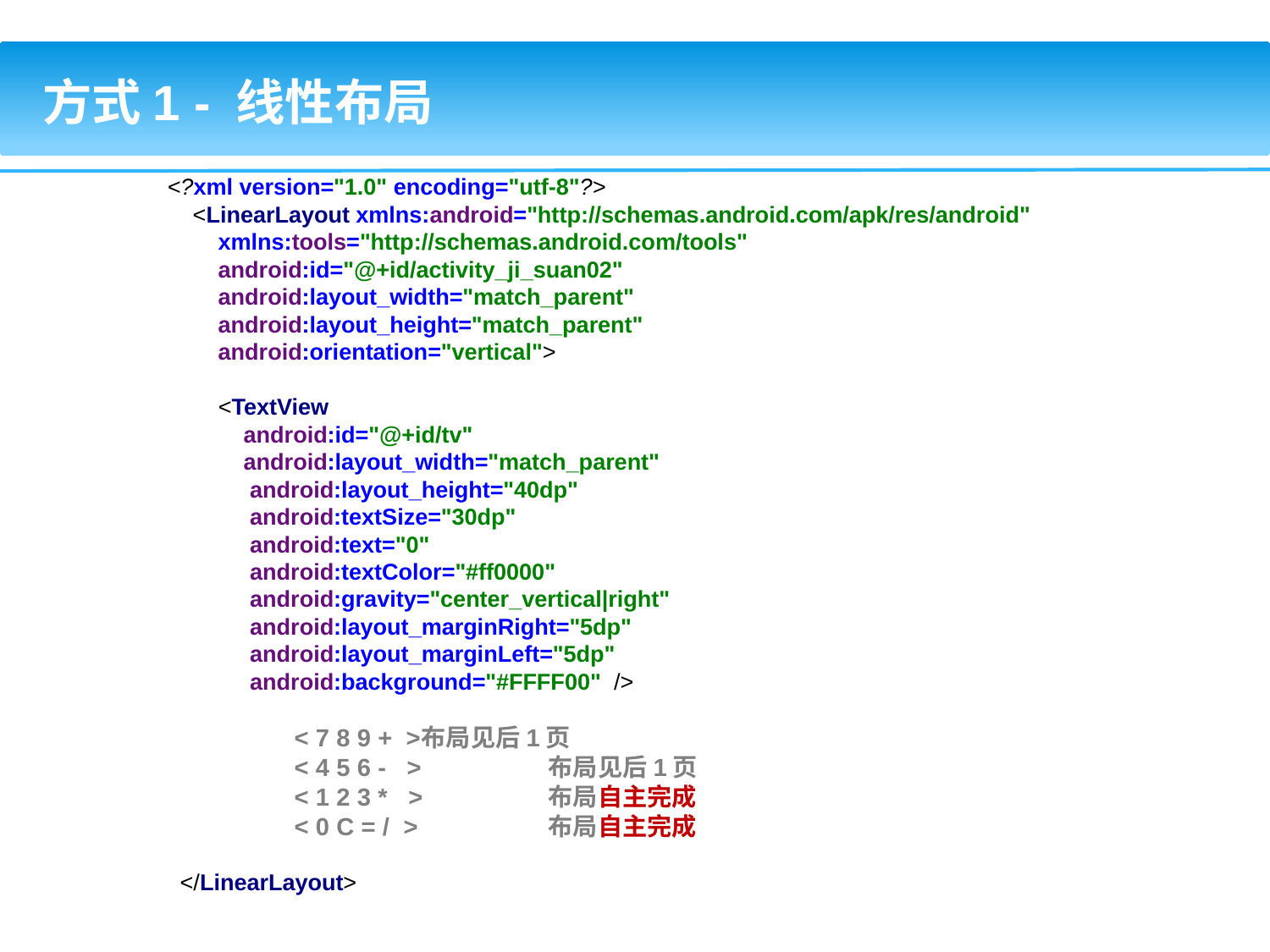

方式1 - 线性布局
<?xml version="1.0" encoding="utf-8"?>
    <LinearLayout xmlns:android="http://schemas.android.com/apk/res/android"
        xmlns:tools="http://schemas.android.com/tools"
        android:id="@+id/activity_ji_suan02"
        android:layout_width="match_parent"
        android:layout_height="match_parent"
        android:orientation="vertical">
        <TextView
            android:id="@+id/tv"
            android:layout_width="match_parent"
             android:layout_height="40dp"
             android:textSize="30dp"
             android:text="0"
             android:textColor="#ff0000"
             android:gravity="center_vertical|right"
             android:layout_marginRight="5dp"
             android:layout_marginLeft="5dp"
             android:background="#FFFF00"  />

	< 7 8 9 +  >	布局见后1页
	< 4 5 6 -   > 	布局见后1页
	< 1 2 3 *   >  	布局自主完成
	< 0 C = /  >  	布局自主完成

  </LinearLayout>